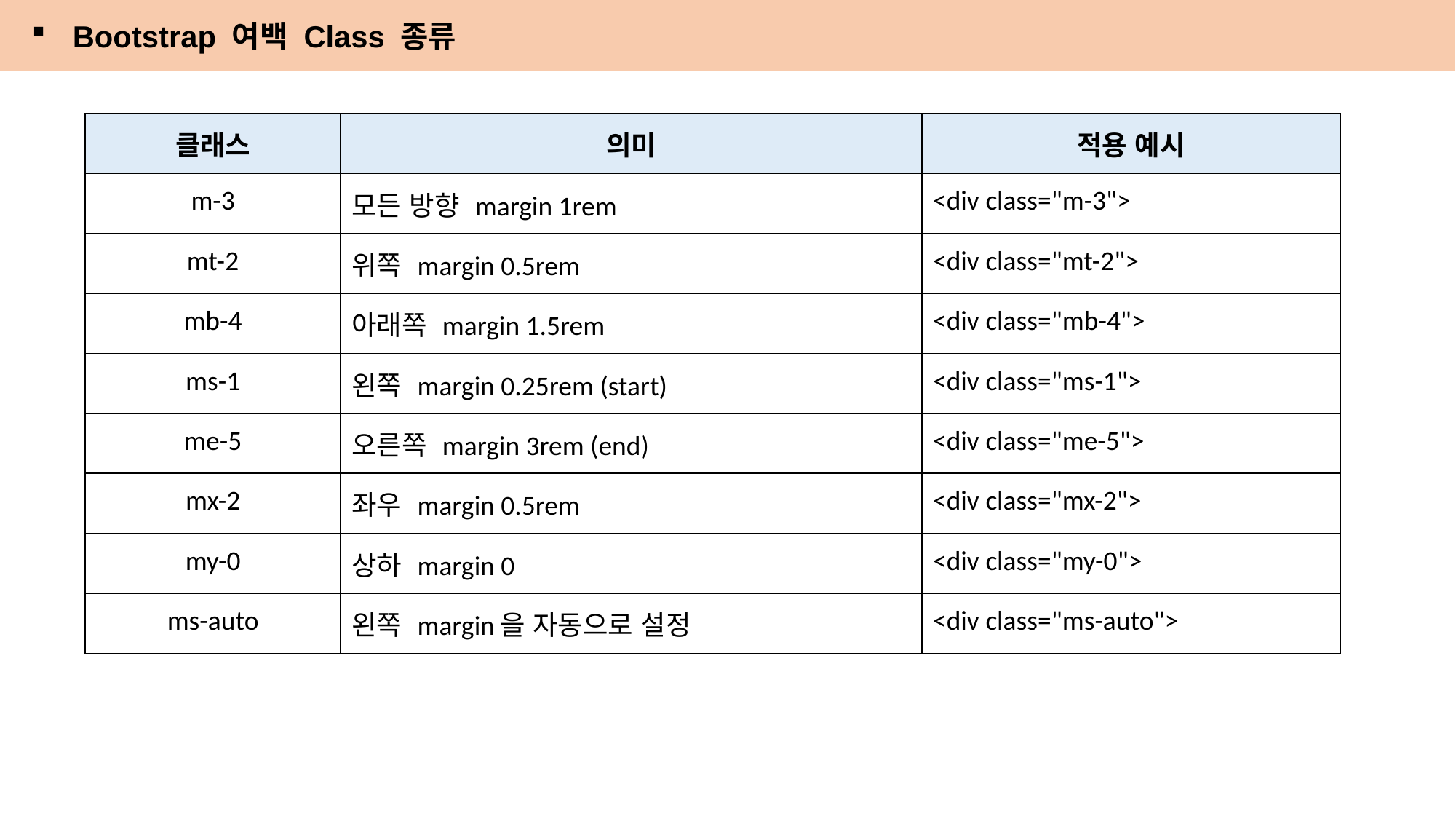

Bootstrap 여백 Class 종류

| 클래스 | 의미 | 적용 예시 |
| --- | --- | --- |
| m-3 | 모든 방향 margin 1rem | <div class="m-3"> |
| mt-2 | 위쪽 margin 0.5rem | <div class="mt-2"> |
| mb-4 | 아래쪽 margin 1.5rem | <div class="mb-4"> |
| ms-1 | 왼쪽 margin 0.25rem (start) | <div class="ms-1"> |
| me-5 | 오른쪽 margin 3rem (end) | <div class="me-5"> |
| mx-2 | 좌우 margin 0.5rem | <div class="mx-2"> |
| my-0 | 상하 margin 0 | <div class="my-0"> |
| ms-auto | 왼쪽 margin을 자동으로 설정 | <div class="ms-auto"> |